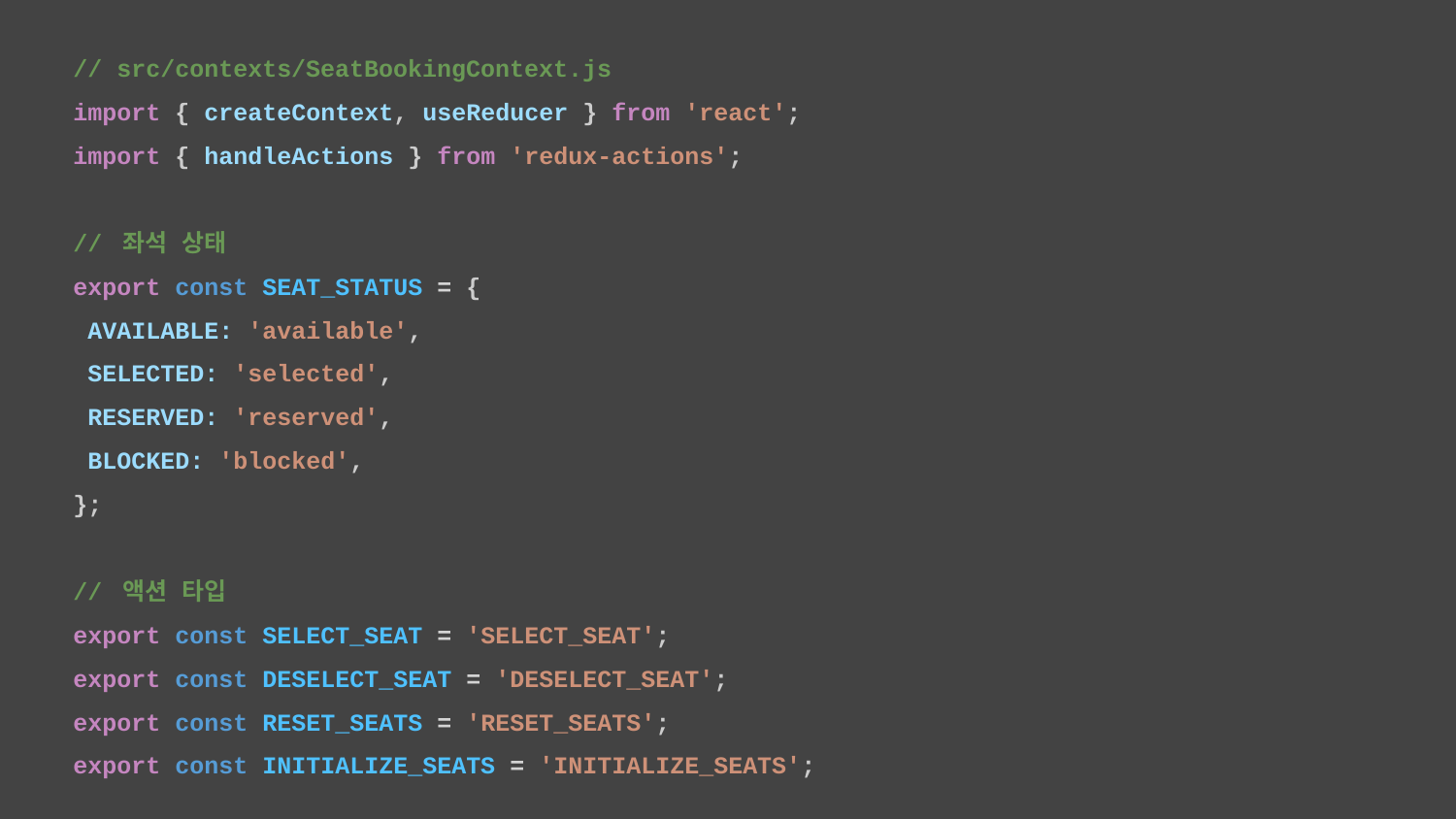

// src/contexts/SeatBookingContext.js
import { createContext, useReducer } from 'react';
import { handleActions } from 'redux-actions';

// 좌석 상태
export const SEAT_STATUS = {
 AVAILABLE: 'available',
 SELECTED: 'selected',
 RESERVED: 'reserved',
 BLOCKED: 'blocked',
};

// 액션 타입
export const SELECT_SEAT = 'SELECT_SEAT';
export const DESELECT_SEAT = 'DESELECT_SEAT';
export const RESET_SEATS = 'RESET_SEATS';
export const INITIALIZE_SEATS = 'INITIALIZE_SEATS';